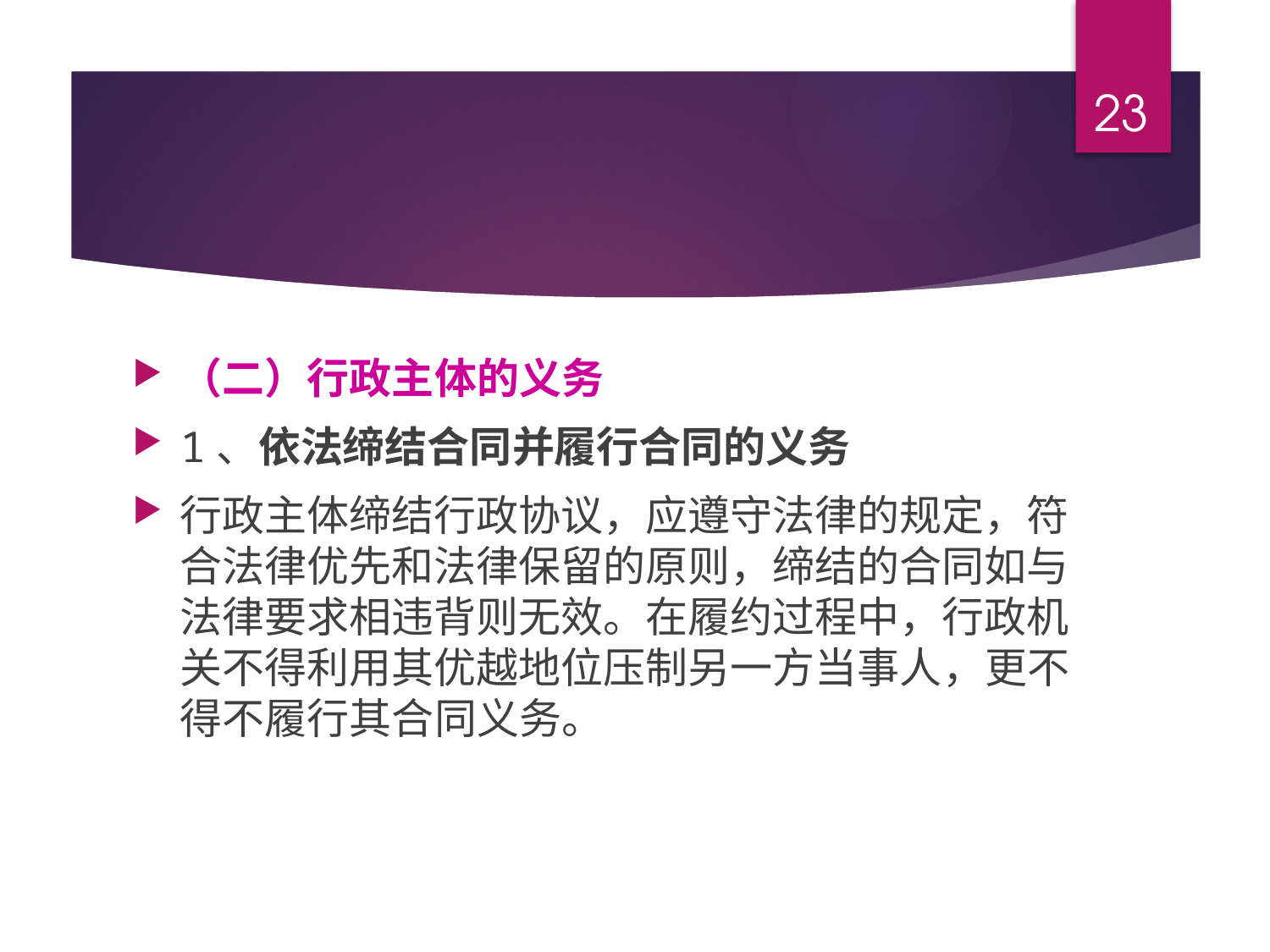

23
#
（二）行政主体的义务
1、依法缔结合同并履行合同的义务
行政主体缔结行政协议，应遵守法律的规定，符合法律优先和法律保留的原则，缔结的合同如与法律要求相违背则无效。在履约过程中，行政机关不得利用其优越地位压制另一方当事人，更不得不履行其合同义务。